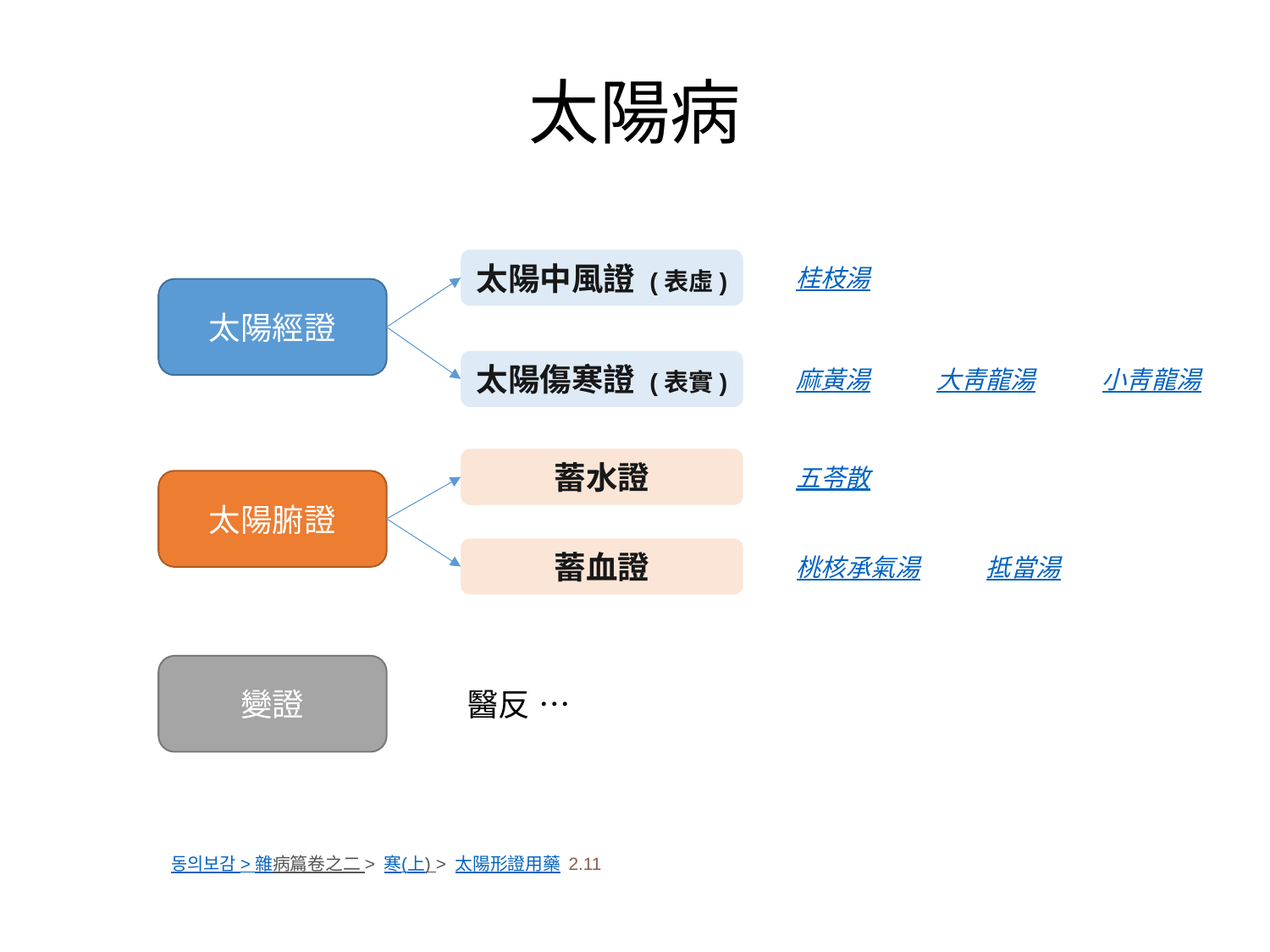

太陽病
太陽中風證 (表虛)
桂枝湯
太陽經證
太陽傷寒證 (表實)
大靑龍湯
小靑龍湯
麻黃湯
蓄水證
五苓散
太陽腑證
蓄血證
桃核承氣湯
抵當湯
變證
醫反 …
동의보감 > 雜病篇卷之二 > 寒(上) > 太陽形證用藥 2.11